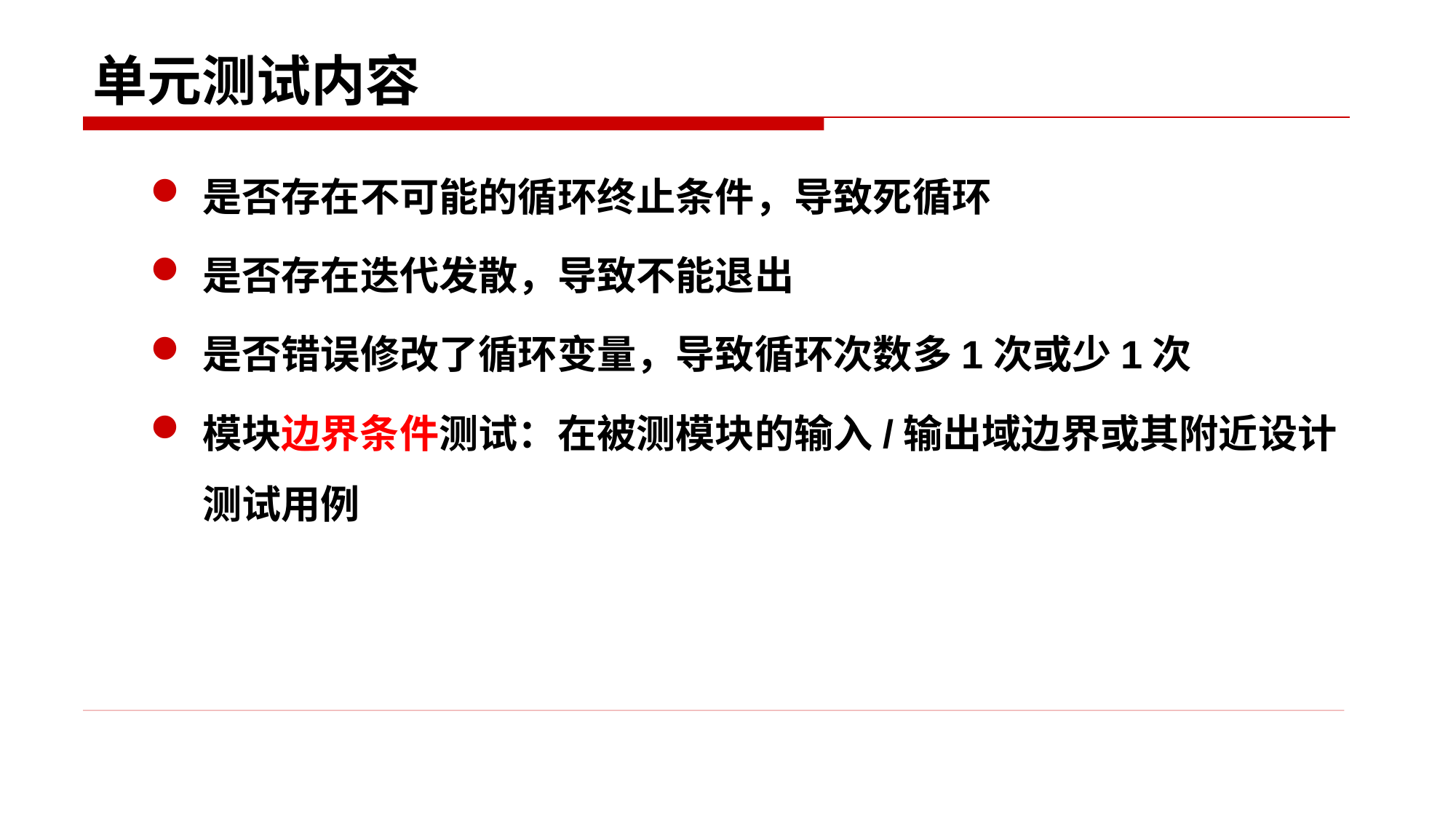

# 单元测试内容
是否存在不可能的循环终止条件，导致死循环
是否存在迭代发散，导致不能退出
是否错误修改了循环变量，导致循环次数多1次或少1次
模块边界条件测试：在被测模块的输入/输出域边界或其附近设计测试用例